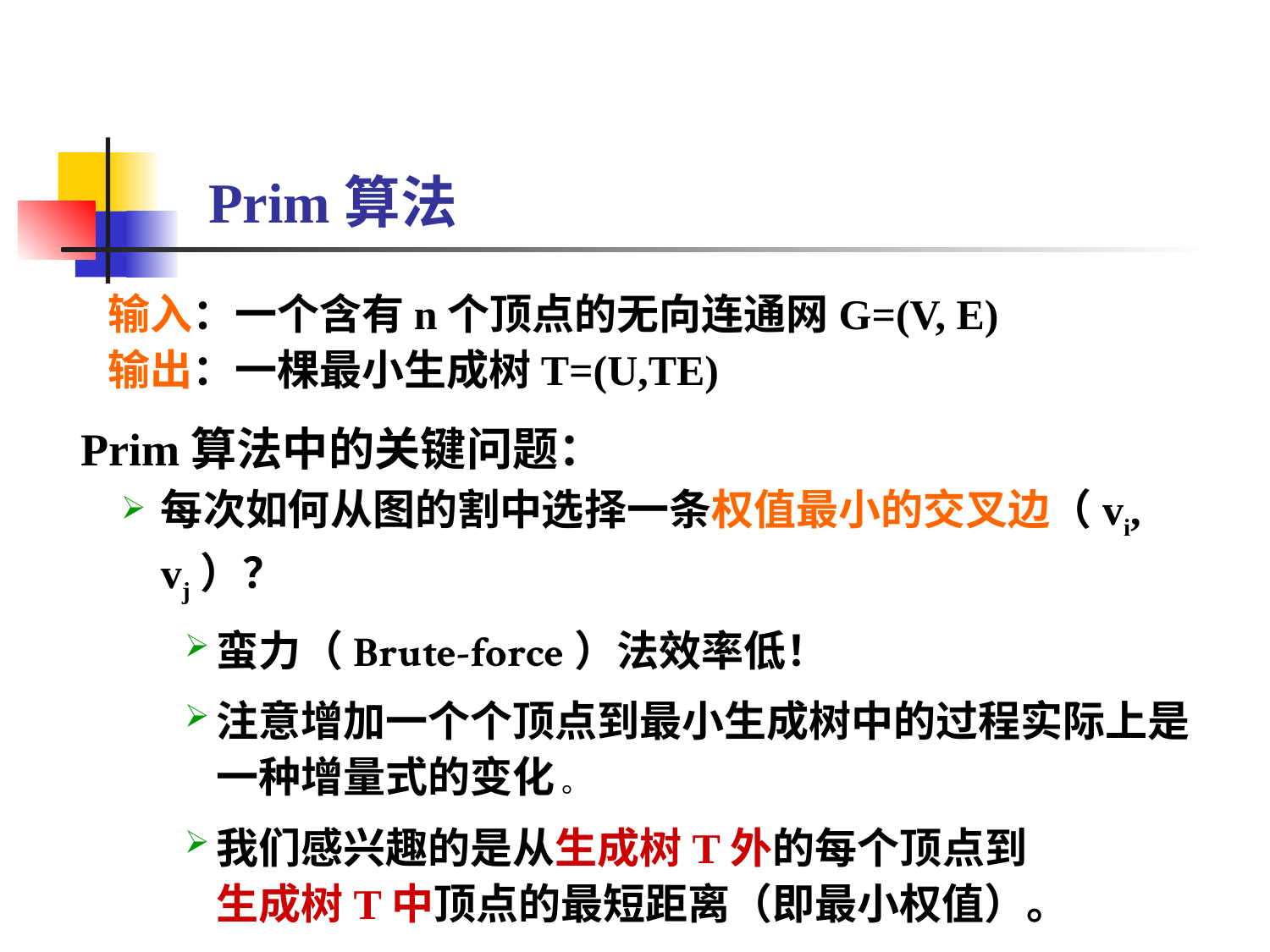

Prim算法
输入：一个含有n个顶点的无向连通网G=(V, E)
输出：一棵最小生成树T=(U,TE)

  Prim算法中的关键问题：
每次如何从图的割中选择一条权值最小的交叉边（vi, vj）？
蛮力（Brute-force）法效率低！
注意增加一个个顶点到最小生成树中的过程实际上是一种增量式的变化 。
我们感兴趣的是从生成树T外的每个顶点到
生成树T中顶点的最短距离（即最小权值）。